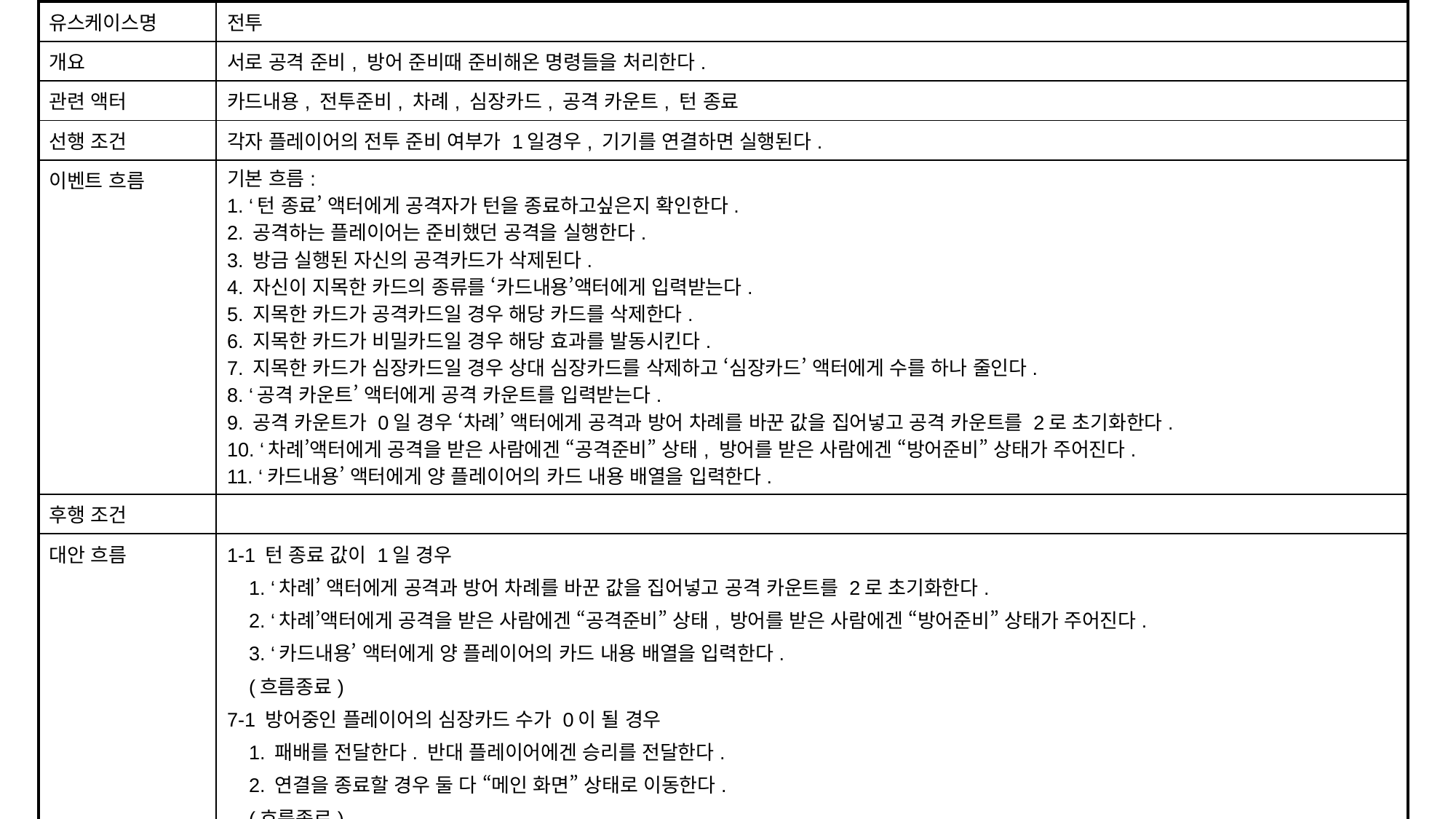

| 유스케이스명 | 전투 |
| --- | --- |
| 개요 | 서로 공격 준비, 방어 준비때 준비해온 명령들을 처리한다. |
| 관련 액터 | 카드내용, 전투준비, 차례, 심장카드, 공격 카운트, 턴 종료 |
| 선행 조건 | 각자 플레이어의 전투 준비 여부가 1일경우, 기기를 연결하면 실행된다. |
| 이벤트 흐름 | 기본 흐름: 1. ‘턴 종료’ 액터에게 공격자가 턴을 종료하고싶은지 확인한다. 2. 공격하는 플레이어는 준비했던 공격을 실행한다. 3. 방금 실행된 자신의 공격카드가 삭제된다. 4. 자신이 지목한 카드의 종류를 ‘카드내용’액터에게 입력받는다. 5. 지목한 카드가 공격카드일 경우 해당 카드를 삭제한다. 6. 지목한 카드가 비밀카드일 경우 해당 효과를 발동시킨다. 7. 지목한 카드가 심장카드일 경우 상대 심장카드를 삭제하고 ‘심장카드’ 액터에게 수를 하나 줄인다. 8. ‘공격 카운트’ 액터에게 공격 카운트를 입력받는다. 9. 공격 카운트가 0일 경우 ‘차례’ 액터에게 공격과 방어 차례를 바꾼 값을 집어넣고 공격 카운트를 2로 초기화한다. 10. ‘차례’액터에게 공격을 받은 사람에겐 “공격준비” 상태, 방어를 받은 사람에겐 “방어준비” 상태가 주어진다. 11. ‘카드내용’ 액터에게 양 플레이어의 카드 내용 배열을 입력한다. |
| 후행 조건 |  |
| 대안 흐름 | 1-1 턴 종료 값이 1일 경우 1. ‘차례’ 액터에게 공격과 방어 차례를 바꾼 값을 집어넣고 공격 카운트를 2로 초기화한다. 2. ‘차례’액터에게 공격을 받은 사람에겐 “공격준비” 상태, 방어를 받은 사람에겐 “방어준비” 상태가 주어진다. 3. ‘카드내용’ 액터에게 양 플레이어의 카드 내용 배열을 입력한다. (흐름종료) 7-1 방어중인 플레이어의 심장카드 수가 0이 될 경우 1. 패배를 전달한다. 반대 플레이어에겐 승리를 전달한다. 2. 연결을 종료할 경우 둘 다 “메인 화면” 상태로 이동한다. (흐름종료) |
| 비기능적 요구사항 |  |